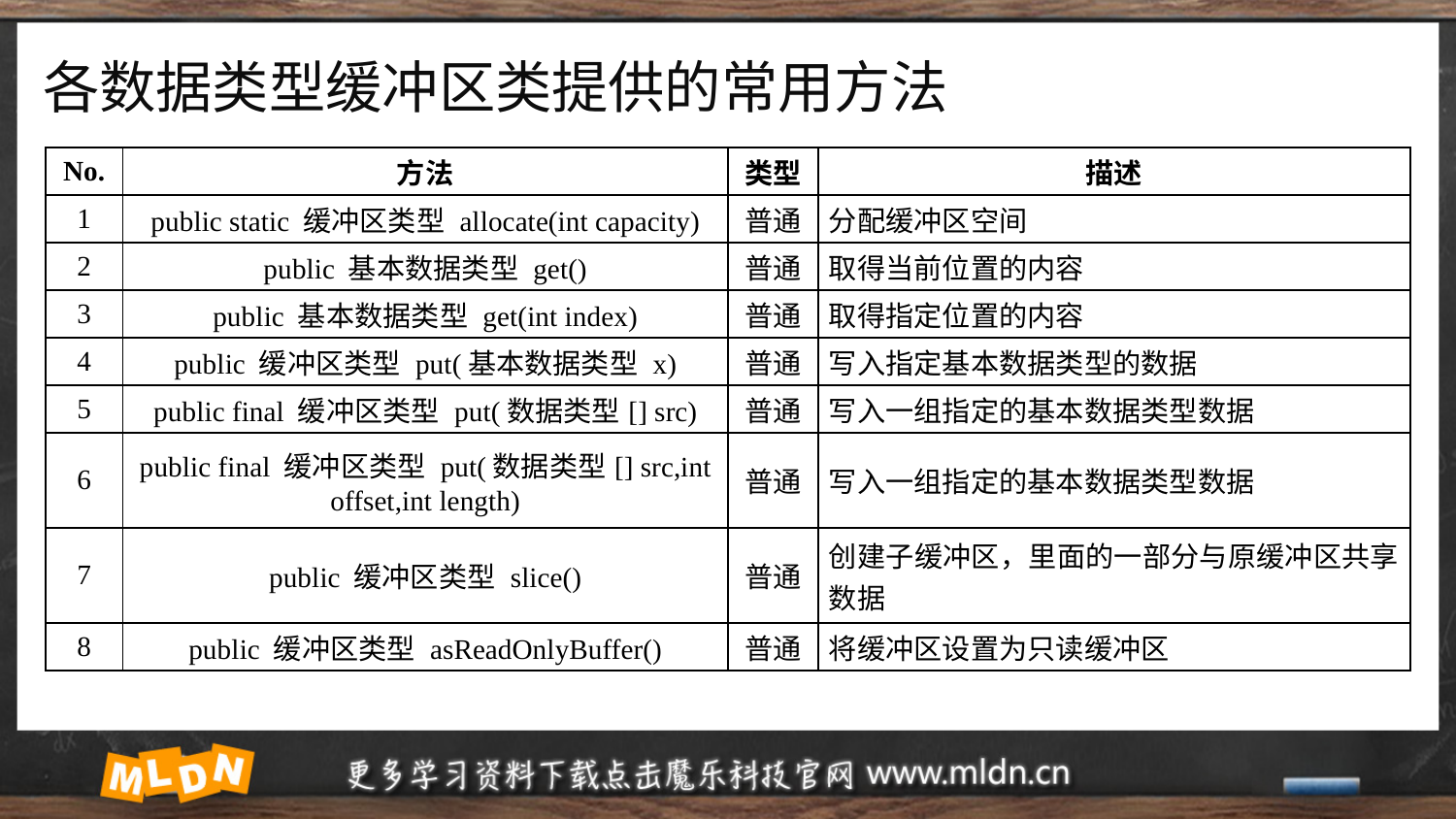

# 各数据类型缓冲区类提供的常用方法
| No. | 方法 | 类型 | 描述 |
| --- | --- | --- | --- |
| 1 | public static 缓冲区类型 allocate(int capacity) | 普通 | 分配缓冲区空间 |
| 2 | public 基本数据类型 get() | 普通 | 取得当前位置的内容 |
| 3 | public 基本数据类型 get(int index) | 普通 | 取得指定位置的内容 |
| 4 | public 缓冲区类型 put(基本数据类型 x) | 普通 | 写入指定基本数据类型的数据 |
| 5 | public final 缓冲区类型 put(数据类型[] src) | 普通 | 写入一组指定的基本数据类型数据 |
| 6 | public final 缓冲区类型 put(数据类型[] src,int offset,int length) | 普通 | 写入一组指定的基本数据类型数据 |
| 7 | public 缓冲区类型 slice() | 普通 | 创建子缓冲区，里面的一部分与原缓冲区共享数据 |
| 8 | public 缓冲区类型 asReadOnlyBuffer() | 普通 | 将缓冲区设置为只读缓冲区 |